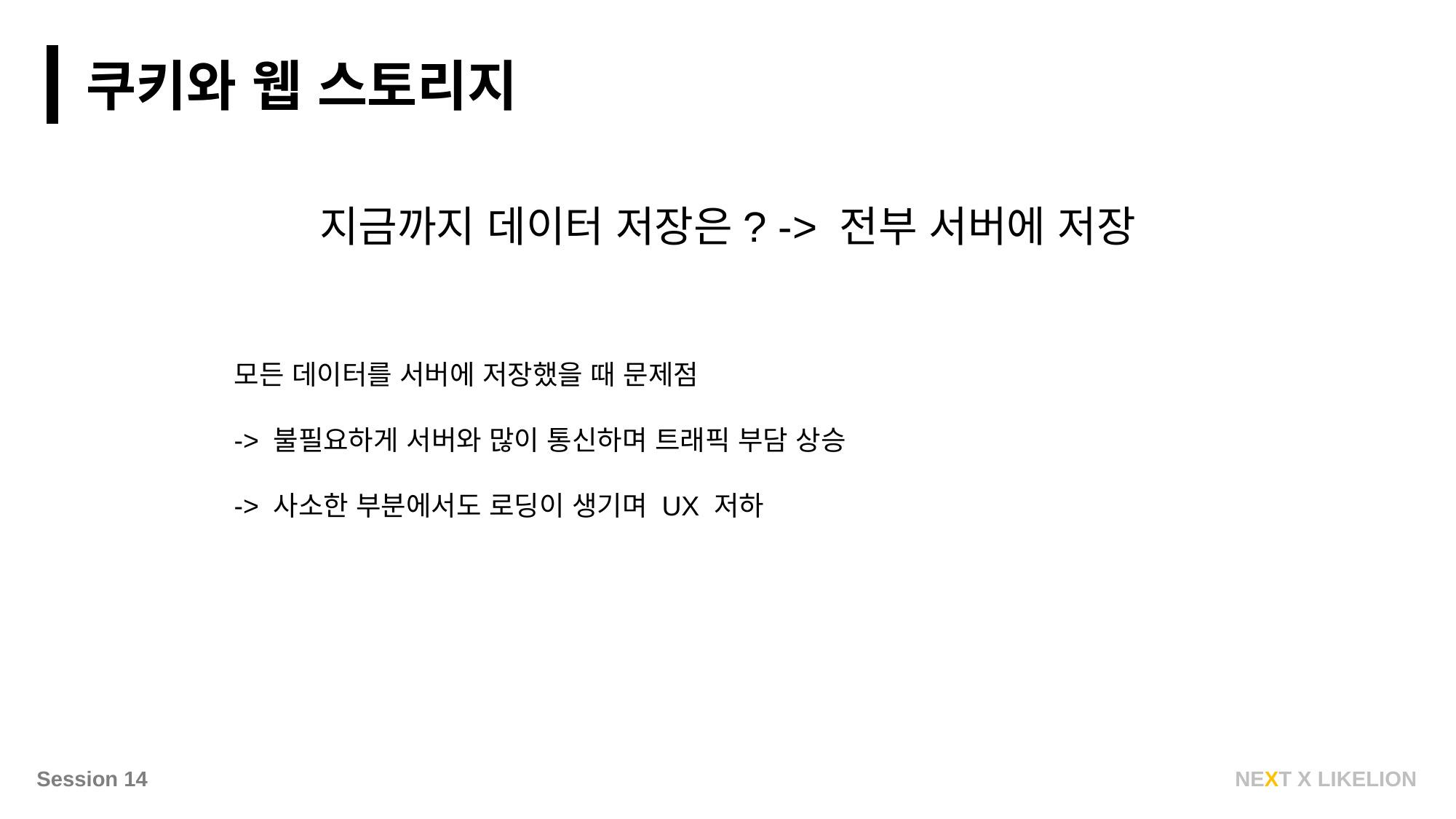

쿠키와 웹 스토리지
지금까지 데이터 저장은? -> 전부 서버에 저장
모든 데이터를 서버에 저장했을 때 문제점
-> 불필요하게 서버와 많이 통신하며 트래픽 부담 상승
-> 사소한 부분에서도 로딩이 생기며 UX 저하
NEXT X LIKELION
Session 14